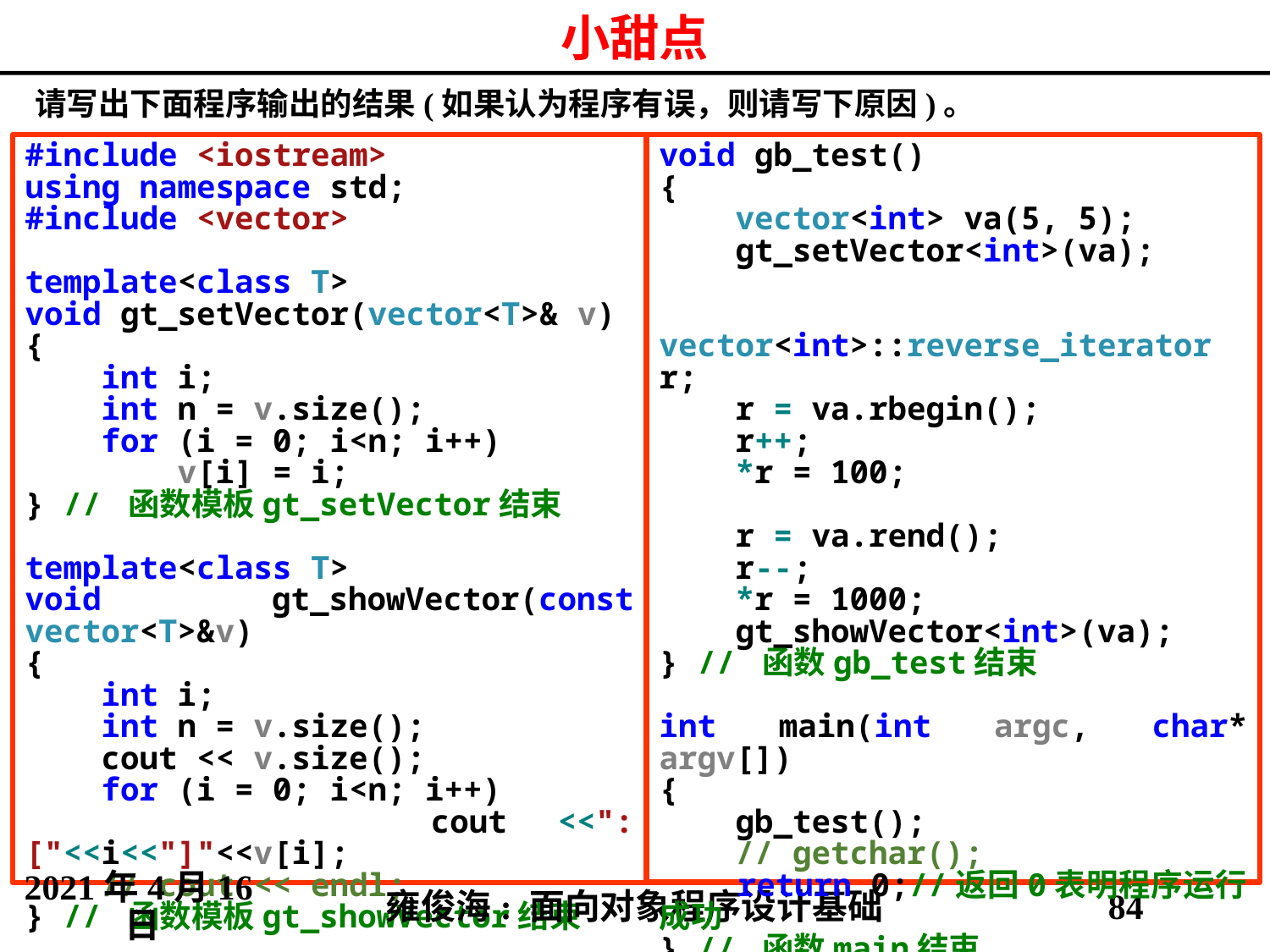

# 小甜点

请写出下面程序输出的结果(如果认为程序有误，则请写下原因)。
void gb_test()
{
    vector<int> va(5, 5);
    gt_setVector<int>(va);

    vector<int>::reverse_iterator r;
    r = va.rbegin();
    r++;
    *r = 100;

    r = va.rend();
    r--;
    *r = 1000;
    gt_showVector<int>(va);
} // 函数gb_test结束

int main(int argc, char* argv[])
{
    gb_test();
    // getchar();
    return 0;//返回0表明程序运行成功
} // 函数main结束
#include <iostream>
using namespace std;
#include <vector>

template<class T>
void gt_setVector(vector<T>& v)
{
    int i;
    int n = v.size();
    for (i = 0; i<n; i++)
        v[i] = i;
} // 函数模板gt_setVector结束

template<class T>
void gt_showVector(const vector<T>&v)
{
    int i;
    int n = v.size();
    cout << v.size();
    for (i = 0; i<n; i++)
        cout <<":["<<i<<"]"<<v[i];
    // cout << endl;
} // 函数模板gt_showVector结束
2021年4月16日
雍俊海: 面向对象程序设计基础
84